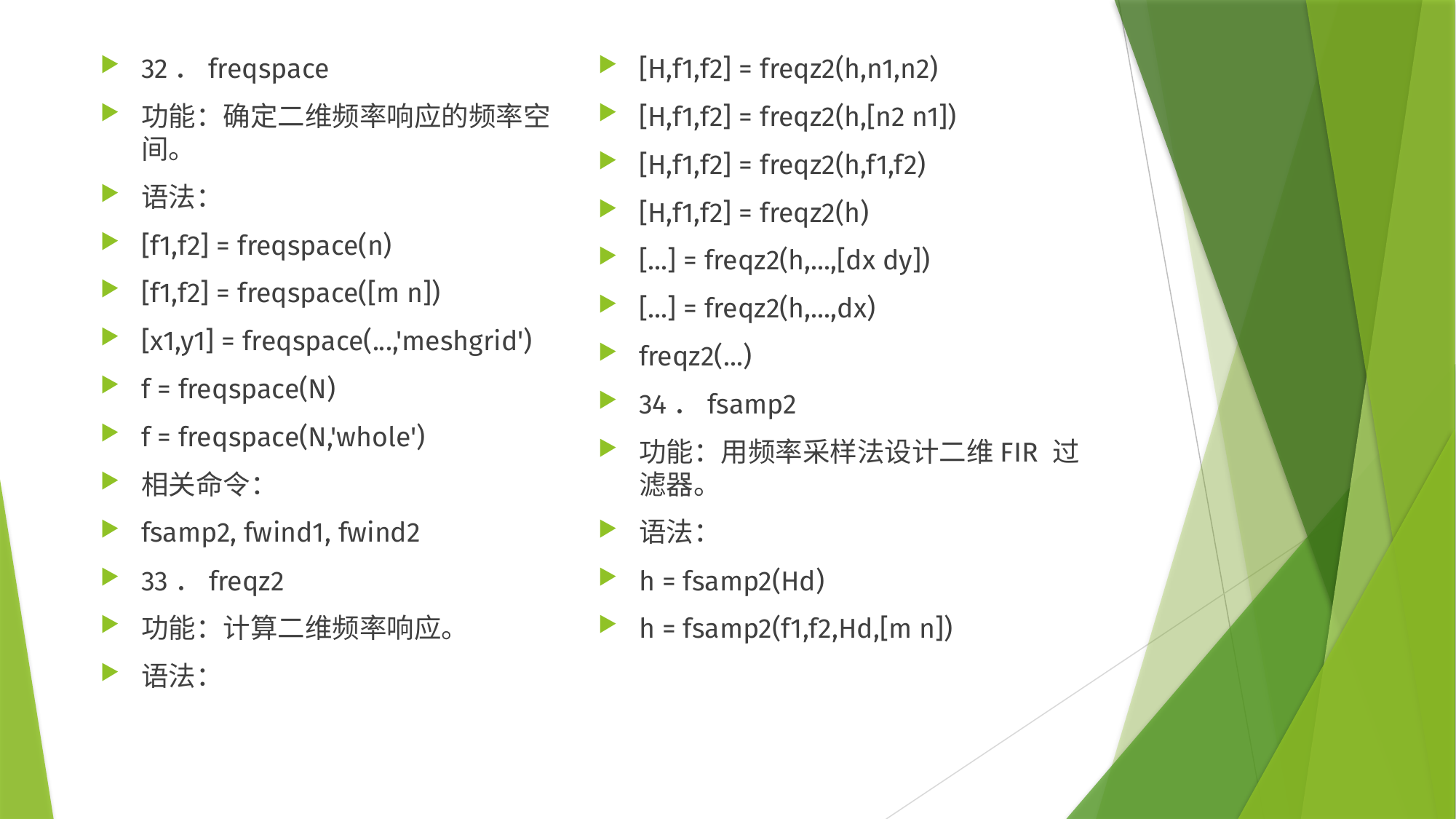

32．freqspace
功能：确定二维频率响应的频率空间。
语法：
[f1,f2] = freqspace(n)
[f1,f2] = freqspace([m n])
[x1,y1] = freqspace(...,'meshgrid')
f = freqspace(N)
f = freqspace(N,'whole')
相关命令：
fsamp2, fwind1, fwind2
33．freqz2
功能：计算二维频率响应。
语法：
[H,f1,f2] = freqz2(h,n1,n2)
[H,f1,f2] = freqz2(h,[n2 n1])
[H,f1,f2] = freqz2(h,f1,f2)
[H,f1,f2] = freqz2(h)
[...] = freqz2(h,...,[dx dy])
[...] = freqz2(h,...,dx)
freqz2(...)
34．fsamp2
功能：用频率采样法设计二维FIR 过滤器。
语法：
h = fsamp2(Hd)
h = fsamp2(f1,f2,Hd,[m n])